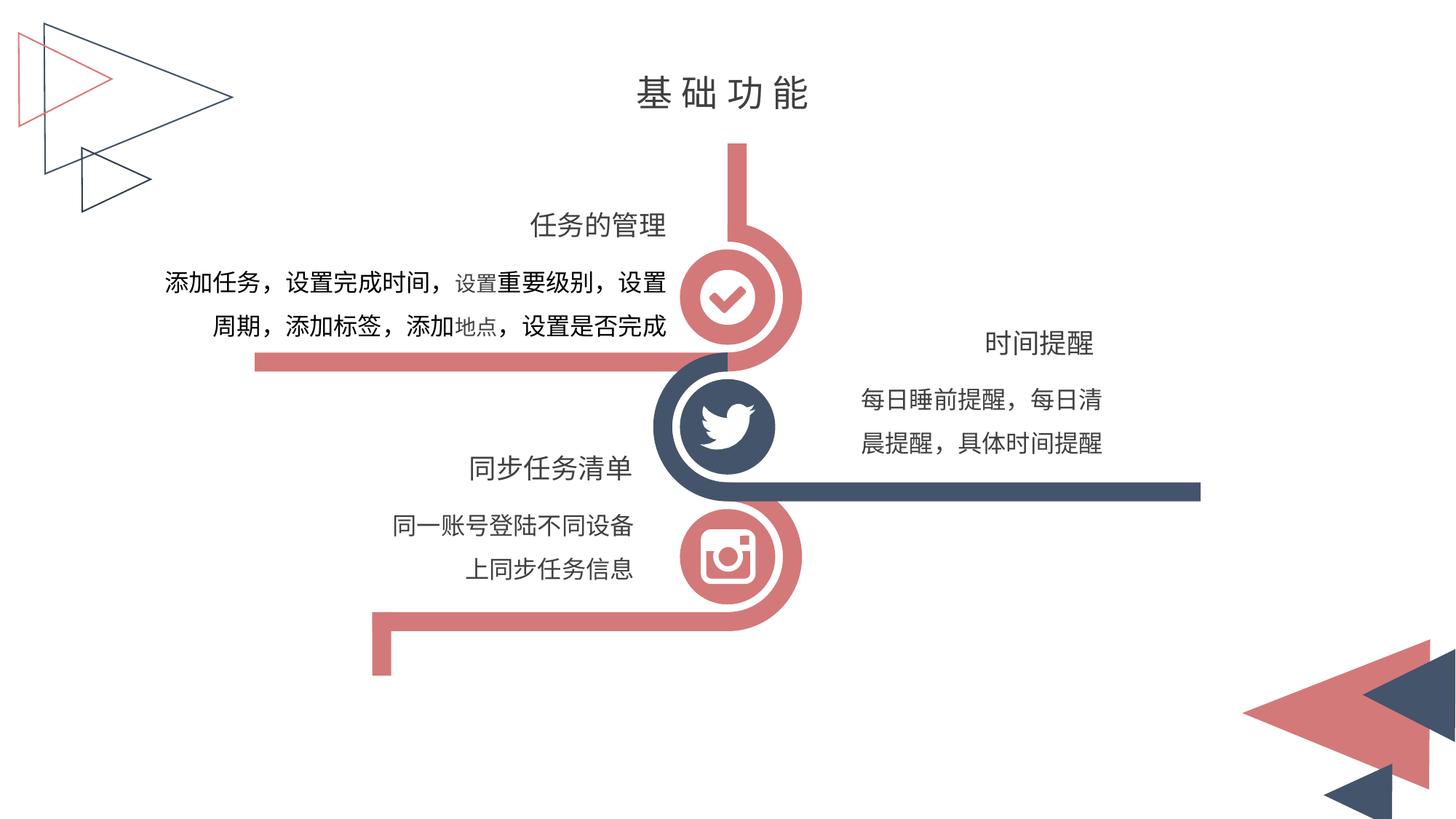

基础功能

任务的管理
添加任务，设置完成时间，设置重要级别，设置周期，添加标签，添加地点，设置是否完成
时间提醒

每日睡前提醒，每日清晨提醒，具体时间提醒
同步任务清单

同一账号登陆不同设备上同步任务信息